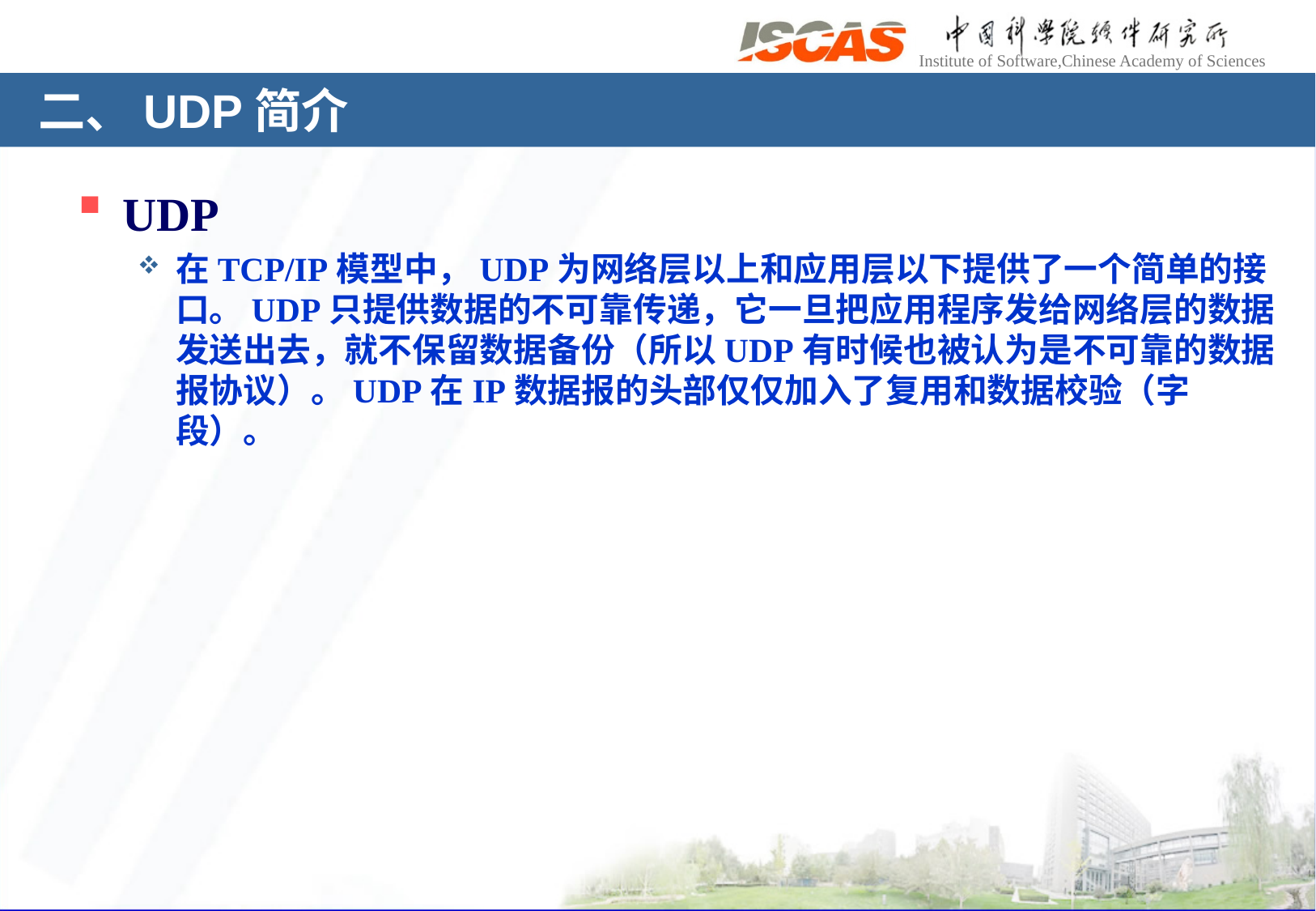

# 二、UDP简介
UDP
在TCP/IP模型中，UDP为网络层以上和应用层以下提供了一个简单的接口。UDP只提供数据的不可靠传递，它一旦把应用程序发给网络层的数据发送出去，就不保留数据备份（所以UDP有时候也被认为是不可靠的数据报协议）。UDP在IP数据报的头部仅仅加入了复用和数据校验（字段）。